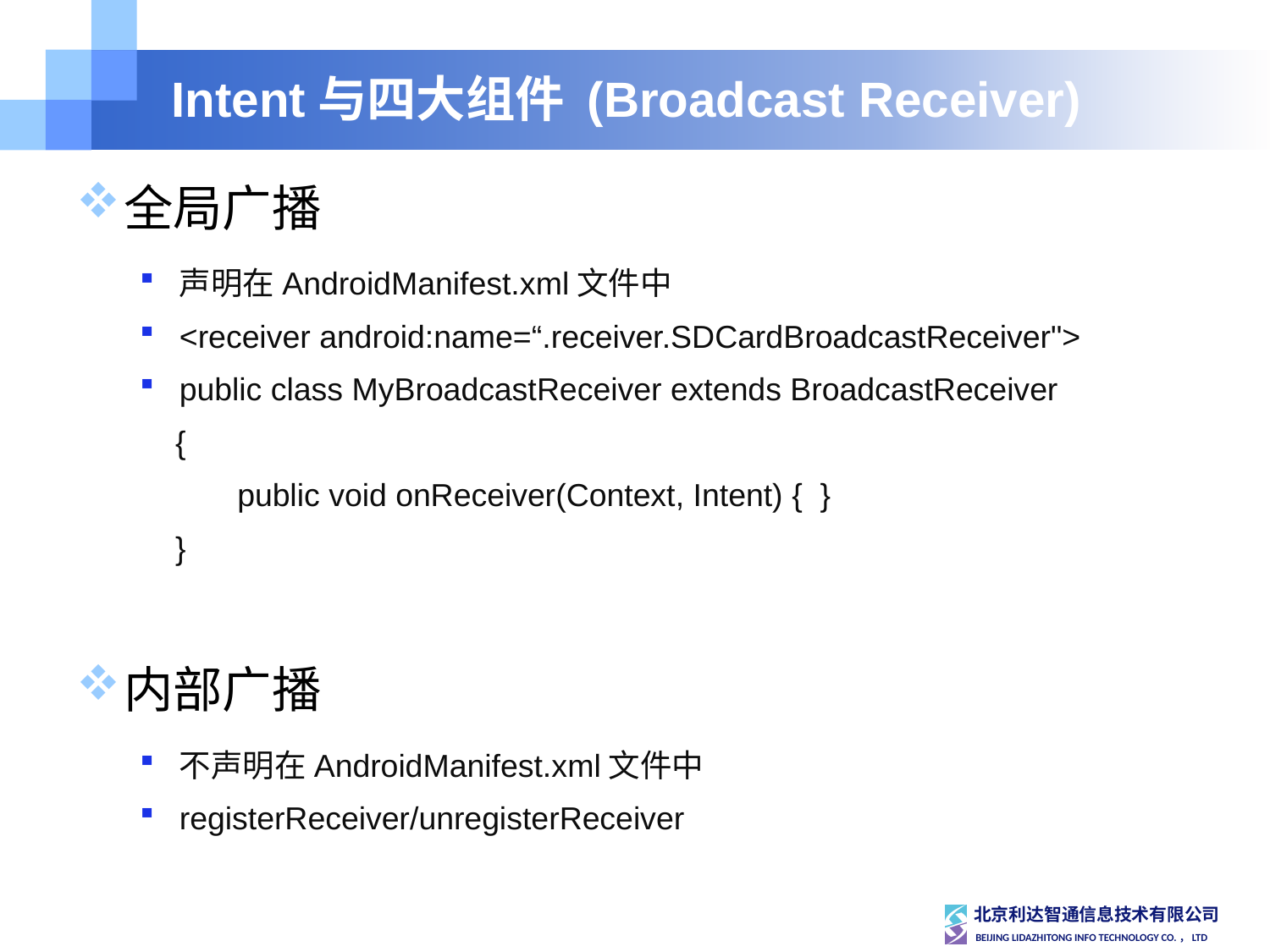

# Intent与四大组件 (Broadcast Receiver)
全局广播
声明在AndroidManifest.xml文件中
<receiver android:name=“.receiver.SDCardBroadcastReceiver">
public class MyBroadcastReceiver extends BroadcastReceiver
    {
           public void onReceiver(Context, Intent) {  }
    }

内部广播
不声明在AndroidManifest.xml文件中
registerReceiver/unregisterReceiver